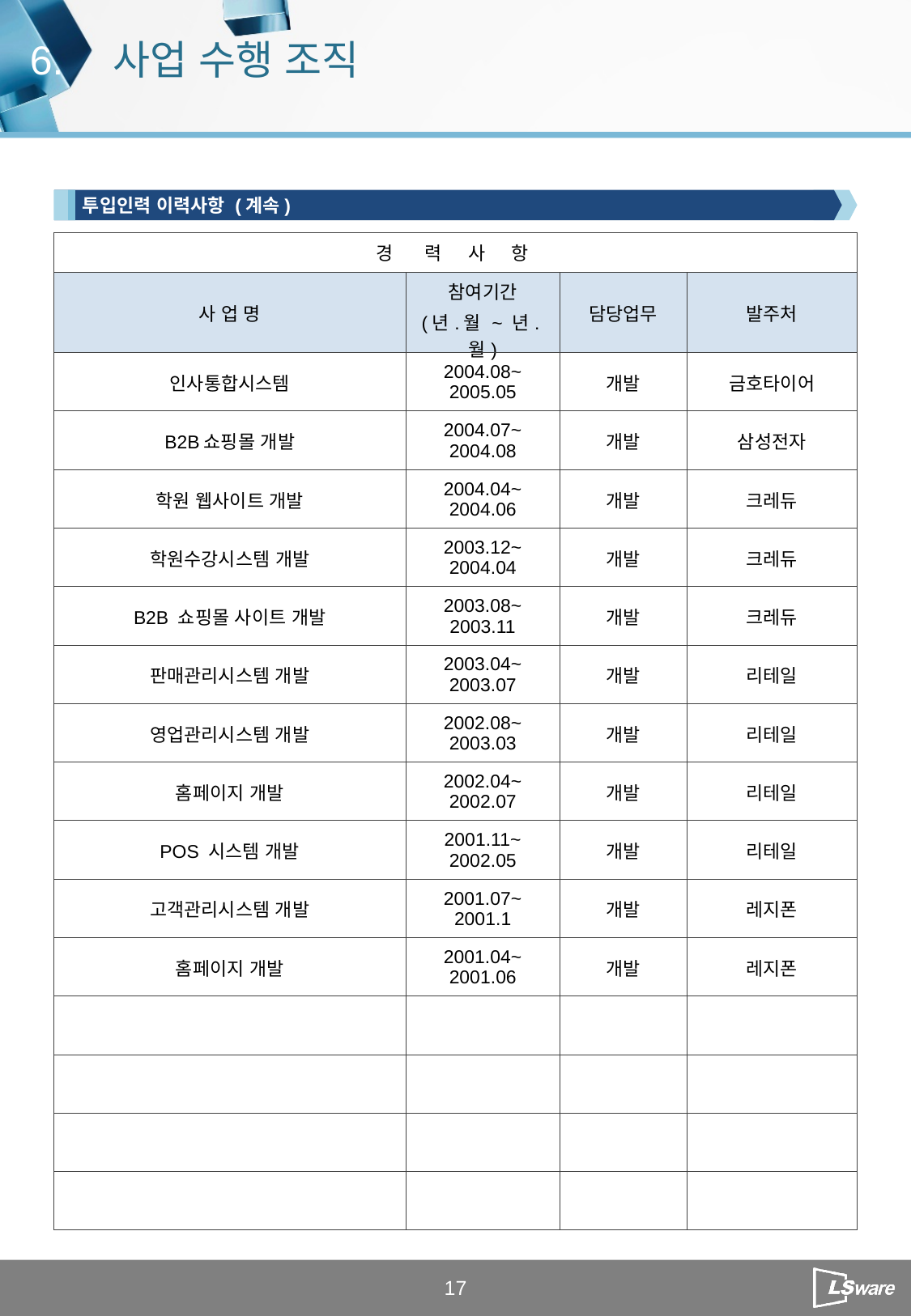

6.
사업 수행 조직

투입인력 이력사항 (계속)
| 경 력 사 항 |  |  |  |
| --- | --- | --- | --- |
| 사 업 명 | 참여기간 (년.월 ~ 년.월) | 담당업무 | 발주처 |
| 인사통합시스템 | 2004.08~ 2005.05 | 개발 | 금호타이어 |
| B2B쇼핑몰 개발 | 2004.07~ 2004.08 | 개발 | 삼성전자 |
| 학원 웹사이트 개발 | 2004.04~ 2004.06 | 개발 | 크레듀 |
| 학원수강시스템 개발 | 2003.12~ 2004.04 | 개발 | 크레듀 |
| B2B 쇼핑몰 사이트 개발 | 2003.08~ 2003.11 | 개발 | 크레듀 |
| 판매관리시스템 개발 | 2003.04~ 2003.07 | 개발 | 리테일 |
| 영업관리시스템 개발 | 2002.08~ 2003.03 | 개발 | 리테일 |
| 홈페이지 개발 | 2002.04~ 2002.07 | 개발 | 리테일 |
| POS 시스템 개발 | 2001.11~ 2002.05 | 개발 | 리테일 |
| 고객관리시스템 개발 | 2001.07~ 2001.1 | 개발 | 레지폰 |
| 홈페이지 개발 | 2001.04~ 2001.06 | 개발 | 레지폰 |
|  |  |  |  |
|  |  |  |  |
|  |  |  |  |
|  |  |  |  |